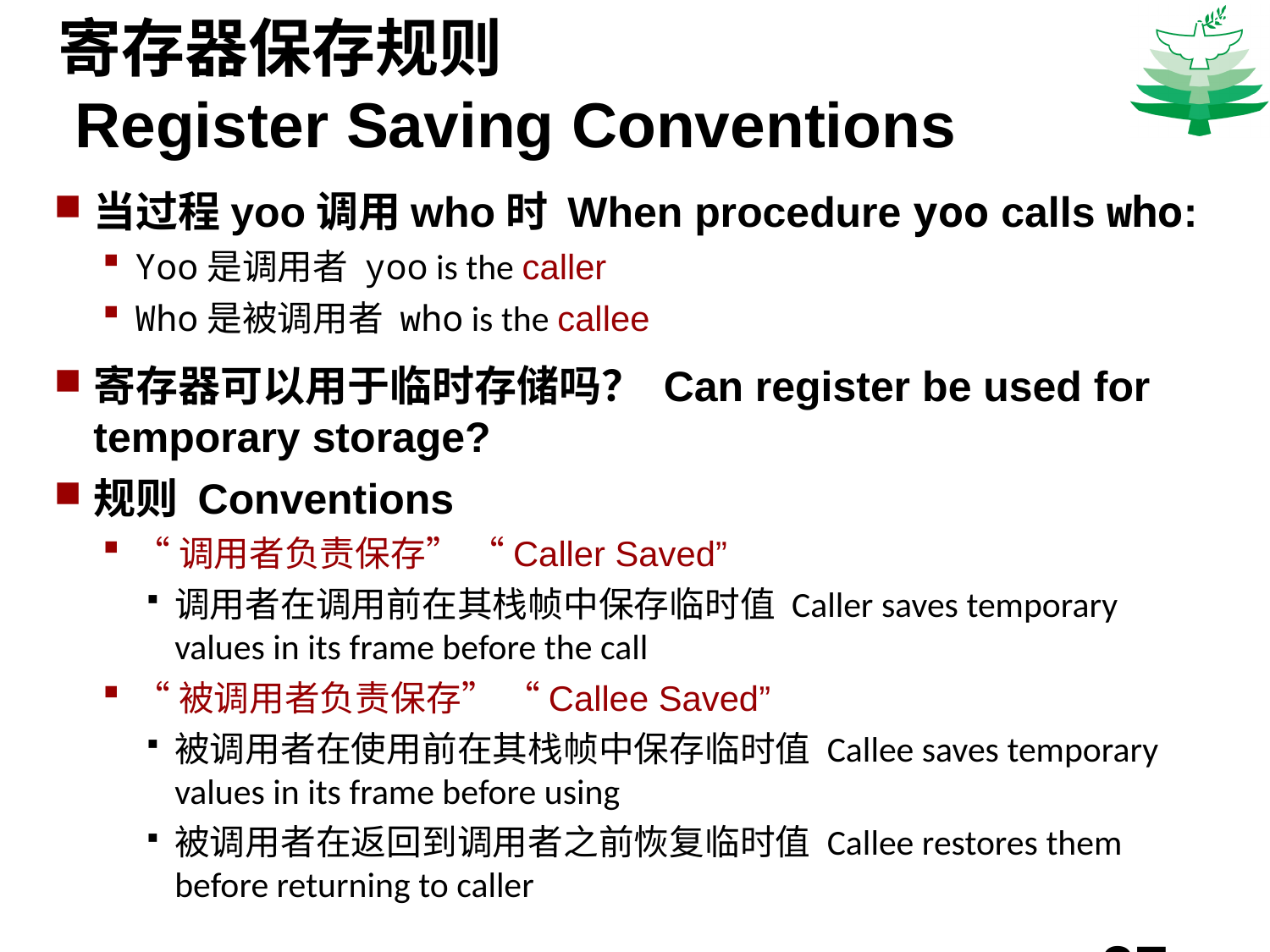

Carnegie Mellon
# 寄存器保存规则 Register Saving Conventions
当过程yoo调用who时 When procedure yoo calls who:
Yoo是调用者 yoo is the caller
Who是被调用者 who is the callee
寄存器可以用于临时存储吗？ Can register be used for temporary storage?
规则 Conventions
“调用者负责保存” “Caller Saved”
调用者在调用前在其栈帧中保存临时值 Caller saves temporary values in its frame before the call
“被调用者负责保存” “Callee Saved”
被调用者在使用前在其栈帧中保存临时值 Callee saves temporary values in its frame before using
被调用者在返回到调用者之前恢复临时值 Callee restores them before returning to caller